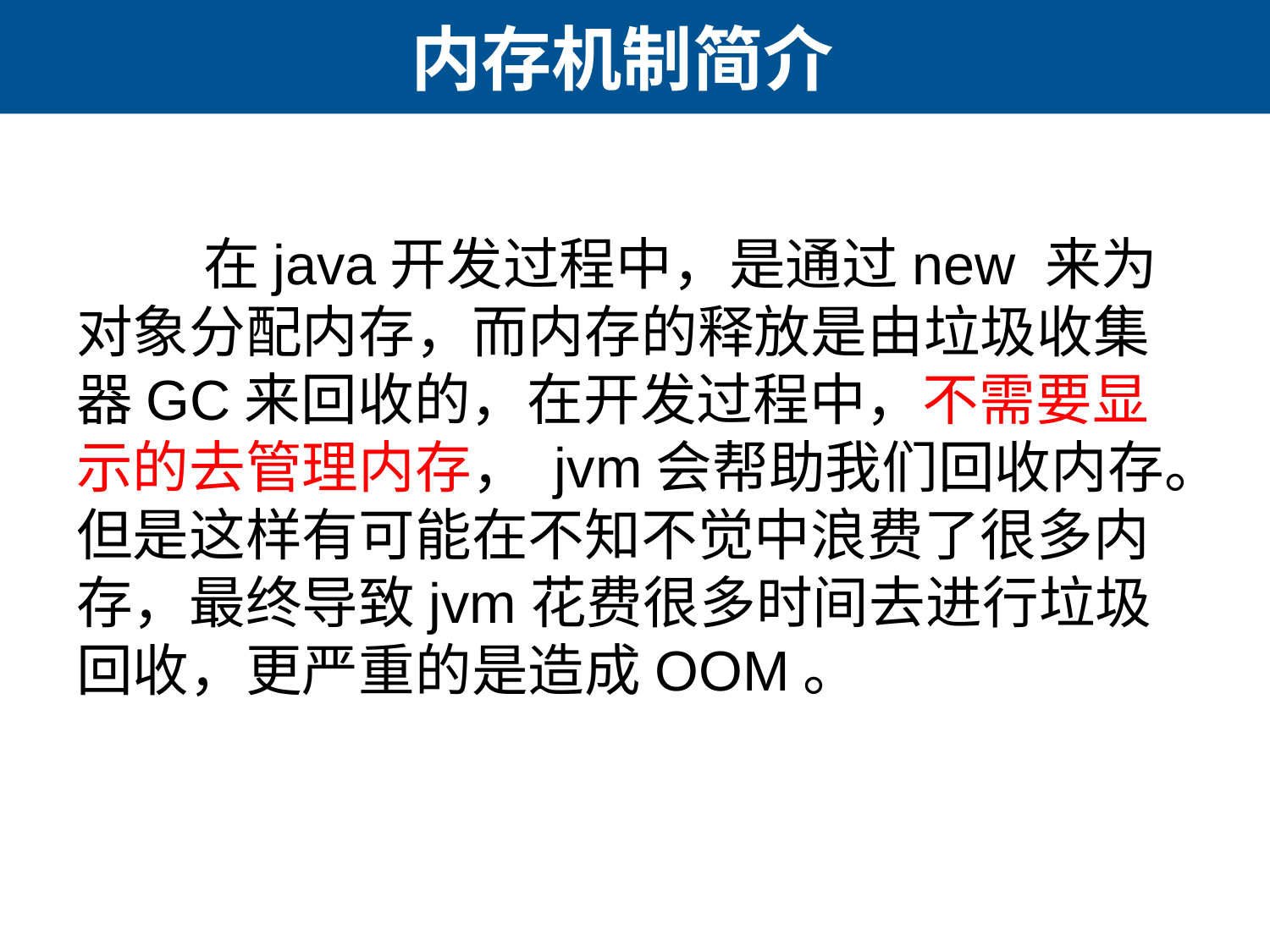

# 内存机制简介
	在java开发过程中，是通过new 来为对象分配内存，而内存的释放是由垃圾收集器GC来回收的，在开发过程中，不需要显示的去管理内存， jvm会帮助我们回收内存。但是这样有可能在不知不觉中浪费了很多内存，最终导致jvm花费很多时间去进行垃圾回收，更严重的是造成OOM。